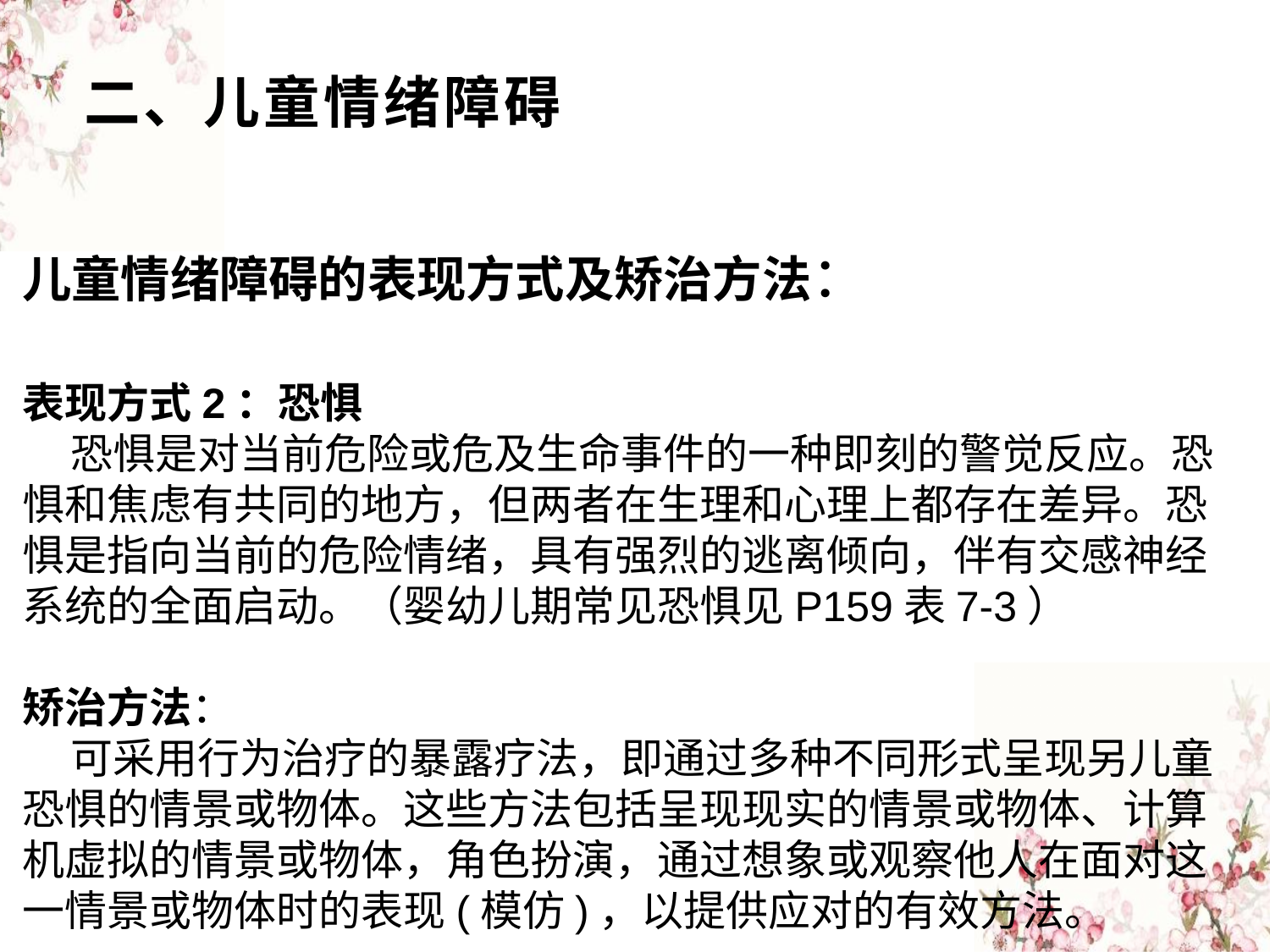

二、儿童情绪障碍
# 二、儿童情绪障碍
儿童情绪障碍的表现方式及矫治方法：

表现方式2：恐惧
    恐惧是对当前危险或危及生命事件的一种即刻的警觉反应。恐惧和焦虑有共同的地方，但两者在生理和心理上都存在差异。恐惧是指向当前的危险情绪，具有强烈的逃离倾向，伴有交感神经系统的全面启动。（婴幼儿期常见恐惧见P159表7-3）

矫治方法：
    可采用行为治疗的暴露疗法，即通过多种不同形式呈现另儿童恐惧的情景或物体。这些方法包括呈现现实的情景或物体、计算机虚拟的情景或物体，角色扮演，通过想象或观察他人在面对这一情景或物体时的表现(模仿)，以提供应对的有效方法。